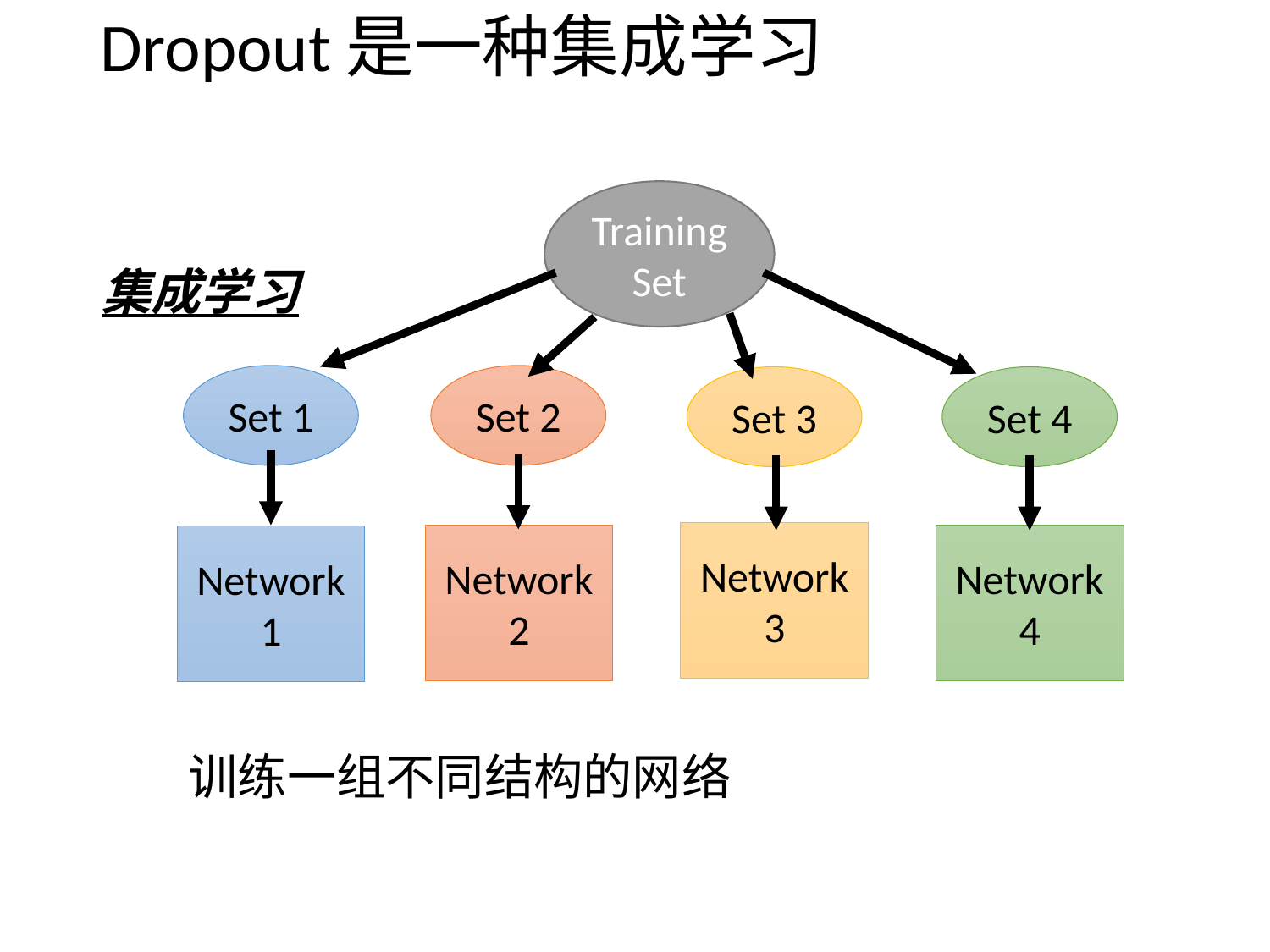

# Dropout是一种集成学习
Training Set
集成学习
Set 1
Set 2
Set 3
Set 4
Network
3
Network
2
Network
4
Network
1
训练一组不同结构的网络